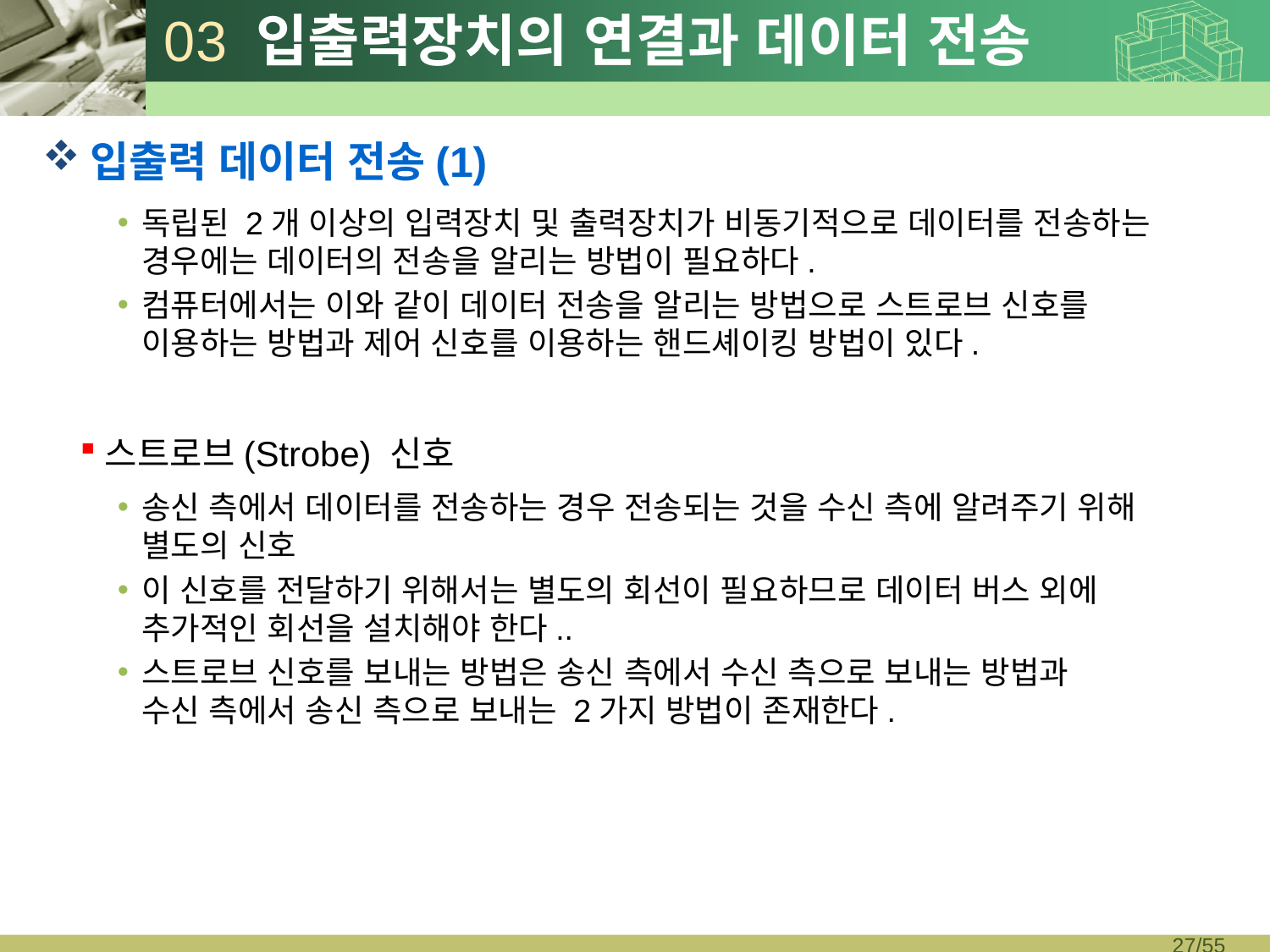

# 03 입출력장치의 연결과 데이터 전송
입출력 데이터 전송(1)
독립된 2개 이상의 입력장치 및 출력장치가 비동기적으로 데이터를 전송하는 경우에는 데이터의 전송을 알리는 방법이 필요하다.
컴퓨터에서는 이와 같이 데이터 전송을 알리는 방법으로 스트로브 신호를
이용하는 방법과 제어 신호를 이용하는 핸드셰이킹 방법이 있다.

스트로브(Strobe) 신호
송신 측에서 데이터를 전송하는 경우 전송되는 것을 수신 측에 알려주기 위해 별도의 신호
이 신호를 전달하기 위해서는 별도의 회선이 필요하므로 데이터 버스 외에
추가적인 회선을 설치해야 한다..
스트로브 신호를 보내는 방법은 송신 측에서 수신 측으로 보내는 방법과
수신 측에서 송신 측으로 보내는 2가지 방법이 존재한다.